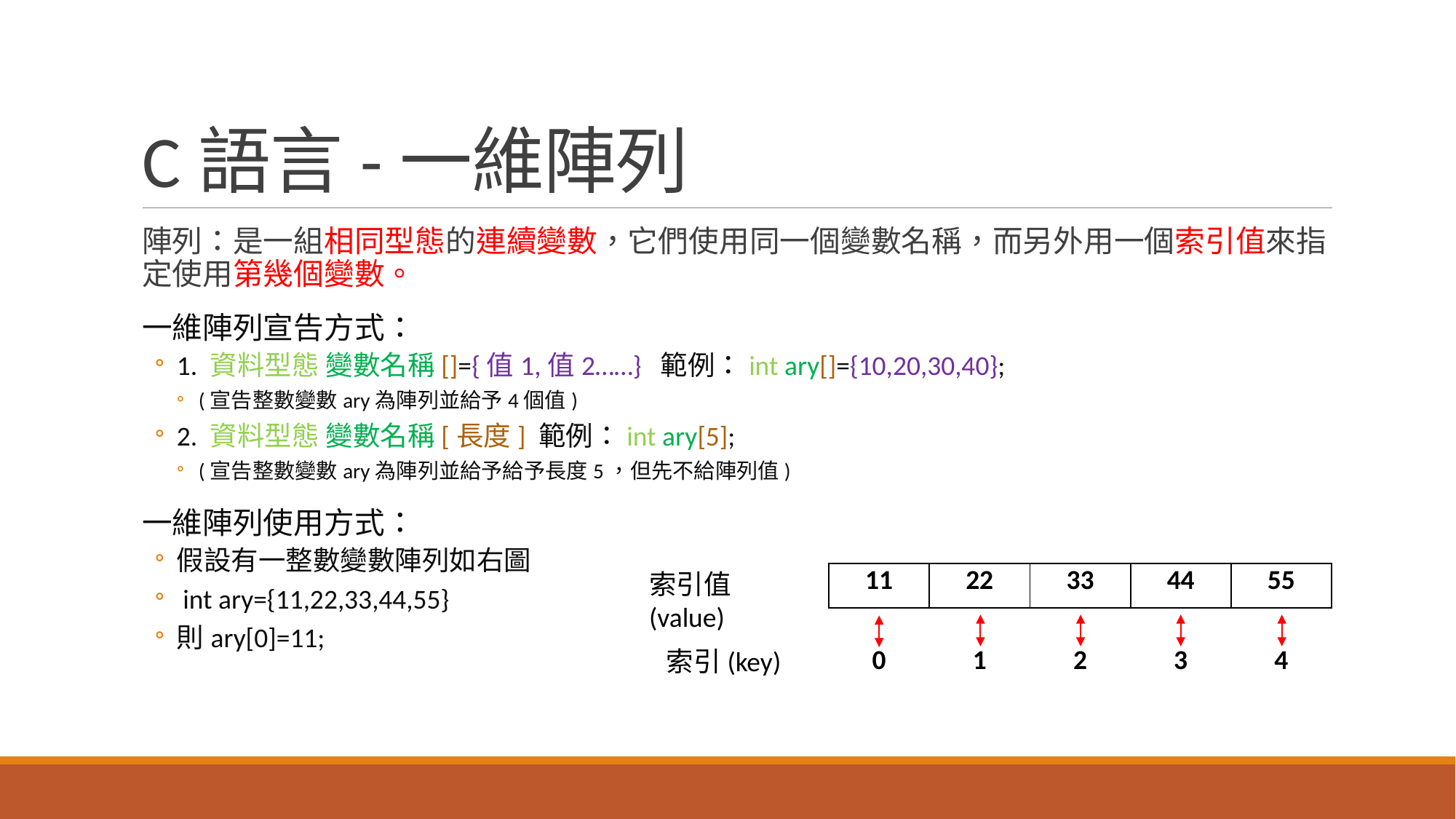

# C語言-一維陣列
陣列：是一組相同型態的連續變數，它們使用同一個變數名稱，而另外用一個索引值來指定使用第幾個變數。
一維陣列宣告方式：
1. 資料型態 變數名稱[]={值1,值2……}  範例：int ary[]={10,20,30,40};
(宣告整數變數ary為陣列並給予4個值)
2. 資料型態 變數名稱[長度] 範例：int ary[5];
(宣告整數變數ary為陣列並給予給予長度5，但先不給陣列值)
一維陣列使用方式：
假設有一整數變數陣列如右圖
 int ary={11,22,33,44,55}
則ary[0]=11;
索引值(value)
| 11 | 22 | 33 | 44 | 55 |
| --- | --- | --- | --- | --- |
索引(key)
| 0 | 1 | 2 | 3 | 4 |
| --- | --- | --- | --- | --- |